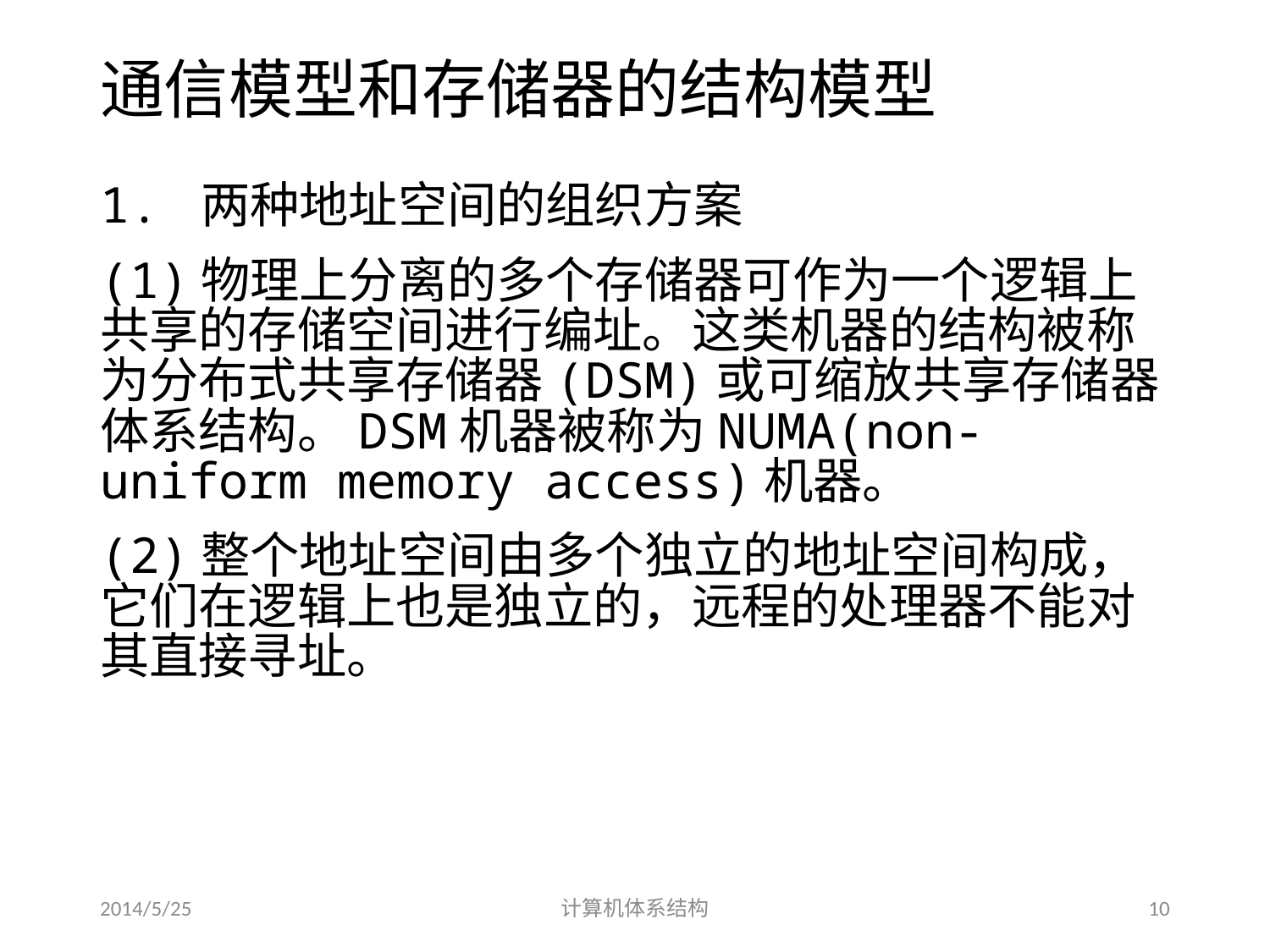

# 通信模型和存储器的结构模型
1. 两种地址空间的组织方案
(1)物理上分离的多个存储器可作为一个逻辑上共享的存储空间进行编址。这类机器的结构被称为分布式共享存储器(DSM)或可缩放共享存储器体系结构。DSM机器被称为NUMA(non-uniform memory access)机器。
(2)整个地址空间由多个独立的地址空间构成，它们在逻辑上也是独立的，远程的处理器不能对其直接寻址。

2014/5/25
计算机体系结构
10